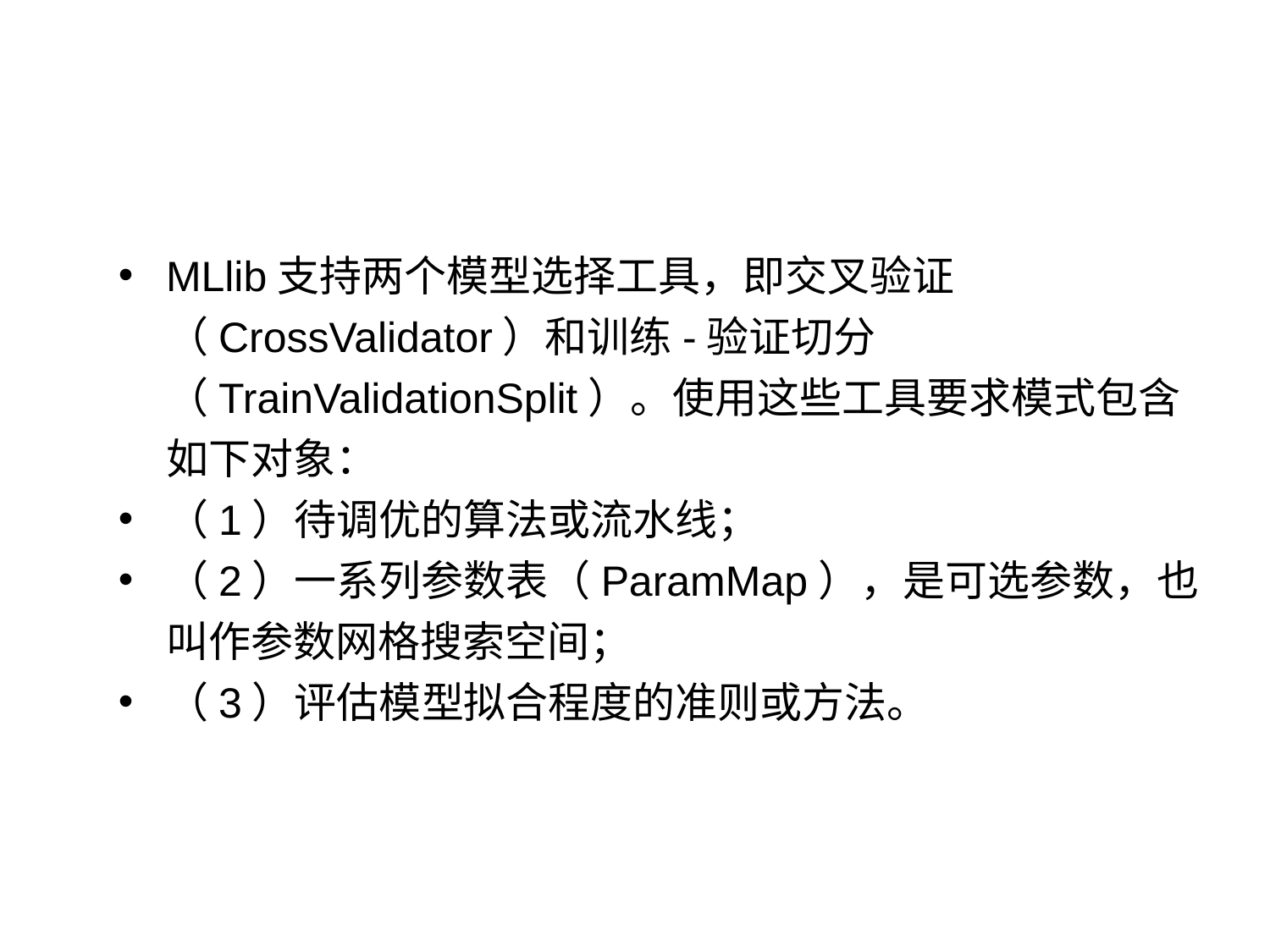

9.11.1 模型选择工具
MLlib支持两个模型选择工具，即交叉验证（CrossValidator）和训练-验证切分（TrainValidationSplit）。使用这些工具要求模式包含如下对象：
（1）待调优的算法或流水线；
（2）一系列参数表（ParamMap），是可选参数，也叫作参数网格搜索空间；
（3）评估模型拟合程度的准则或方法。